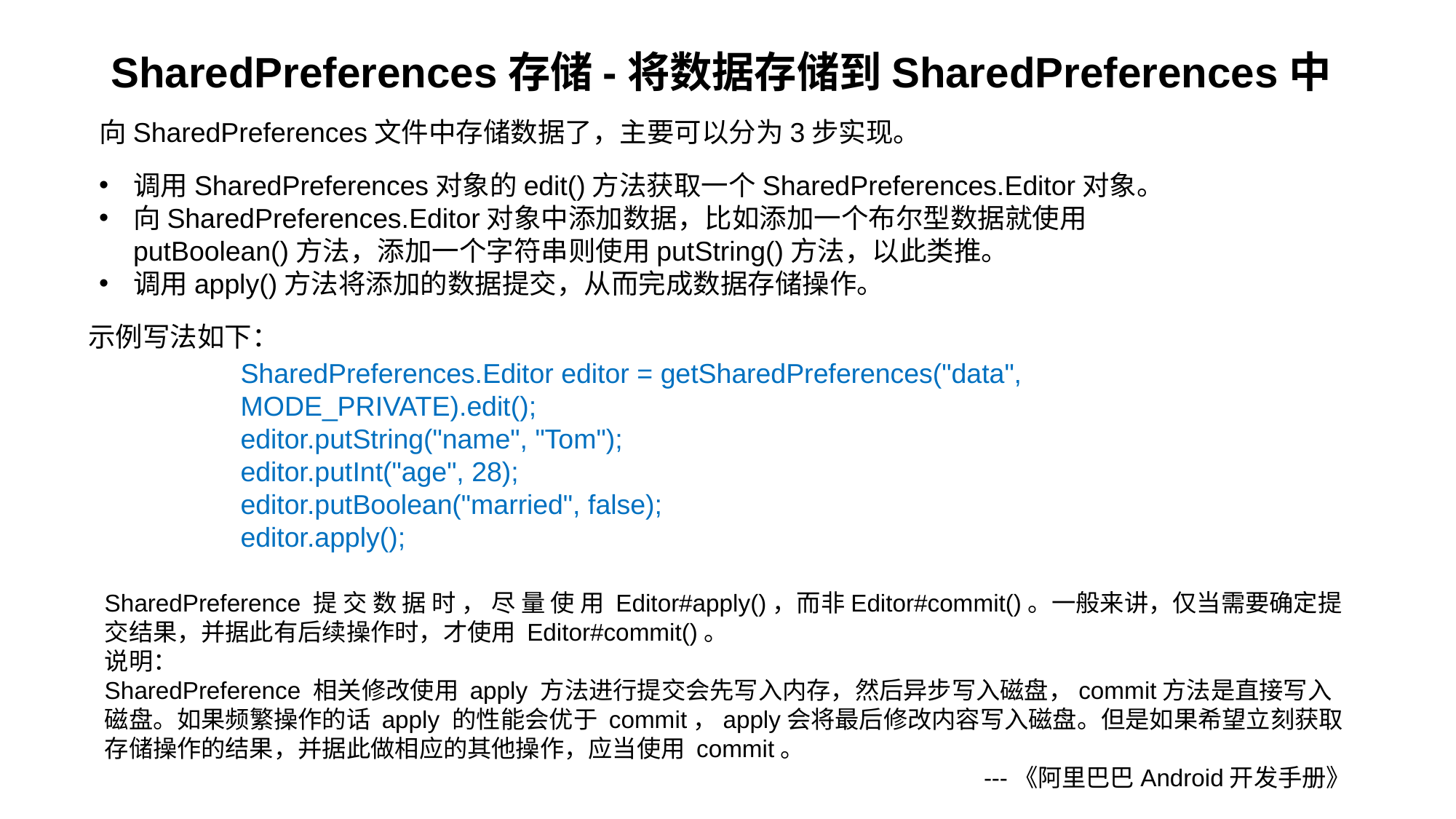

# SharedPreferences存储-将数据存储到SharedPreferences中
向SharedPreferences文件中存储数据了，主要可以分为3步实现。
调用SharedPreferences对象的edit()方法获取一个SharedPreferences.Editor对象。
向SharedPreferences.Editor对象中添加数据，比如添加一个布尔型数据就使用putBoolean()方法，添加一个字符串则使用putString()方法，以此类推。
调用apply()方法将添加的数据提交，从而完成数据存储操作。
示例写法如下：
SharedPreferences.Editor editor = getSharedPreferences("data", MODE_PRIVATE).edit();
editor.putString("name", "Tom");
editor.putInt("age", 28);
editor.putBoolean("married", false);
editor.apply();
SharedPreference 提 交 数 据 时 ， 尽 量 使 用 Editor#apply()，而非Editor#commit()。一般来讲，仅当需要确定提交结果，并据此有后续操作时，才使用 Editor#commit()。
说明：
SharedPreference 相关修改使用 apply 方法进行提交会先写入内存，然后异步写入磁盘，commit方法是直接写入磁盘。如果频繁操作的话 apply 的性能会优于 commit，apply会将最后修改内容写入磁盘。但是如果希望立刻获取存储操作的结果，并据此做相应的其他操作，应当使用 commit。
---《阿里巴巴Android开发手册》